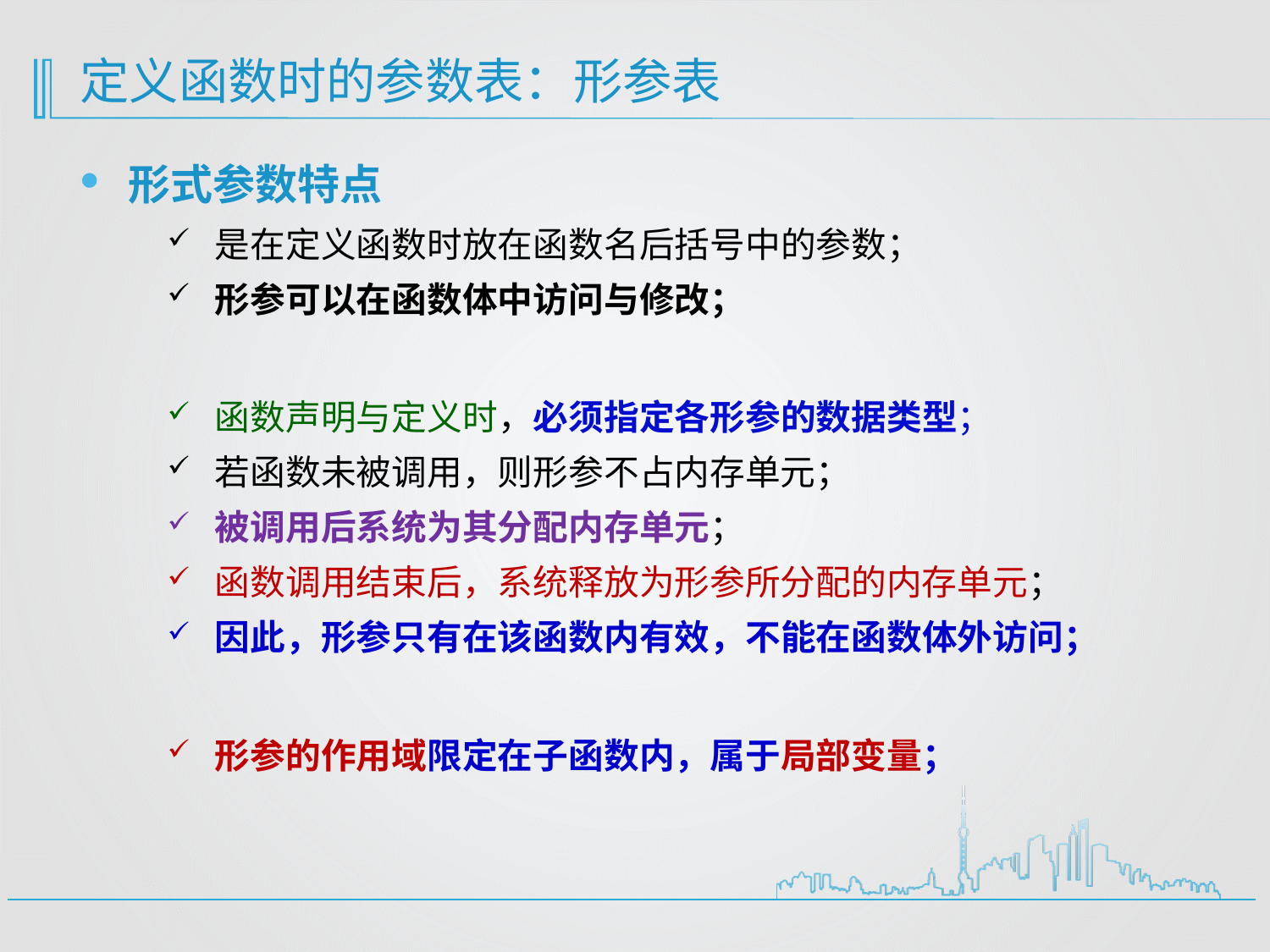

# 定义函数时的参数表：形参表
形式参数特点
是在定义函数时放在函数名后括号中的参数；
形参可以在函数体中访问与修改；

函数声明与定义时，必须指定各形参的数据类型；
若函数未被调用，则形参不占内存单元；
被调用后系统为其分配内存单元；
函数调用结束后，系统释放为形参所分配的内存单元；
因此，形参只有在该函数内有效，不能在函数体外访问；

形参的作用域限定在子函数内，属于局部变量；